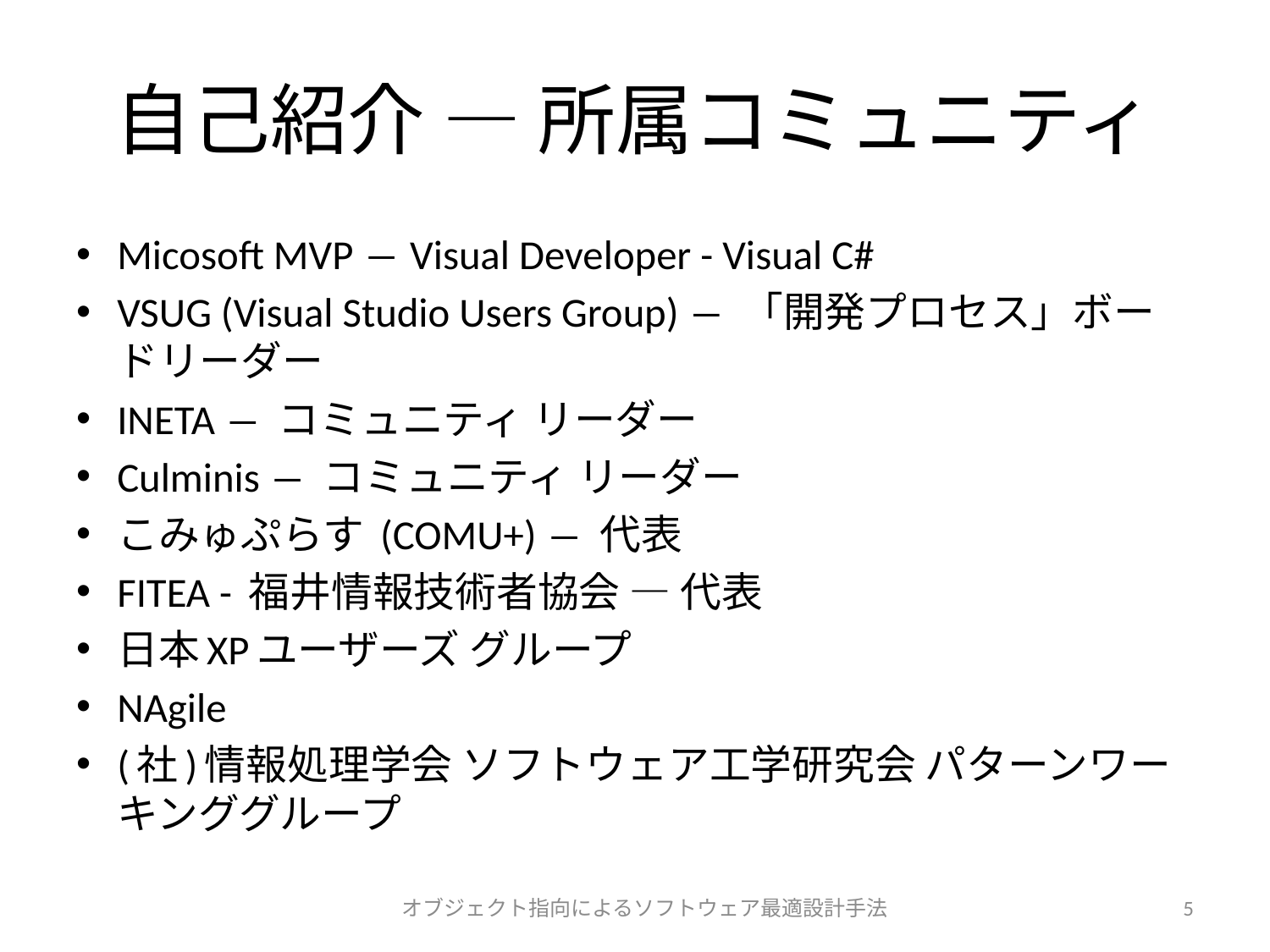

# 自己紹介 ― 所属コミュニティ
Micosoft MVP ― Visual Developer - Visual C#
VSUG (Visual Studio Users Group) ― 「開発プロセス」ボードリーダー
INETA ― コミュニティ リーダー
Culminis ― コミュニティ リーダー
こみゅぷらす (COMU+) ― 代表
FITEA - 福井情報技術者協会 ― 代表
日本XPユーザーズ グループ
NAgile
(社)情報処理学会 ソフトウェア工学研究会 パターンワーキンググループ
オブジェクト指向によるソフトウェア最適設計手法
5